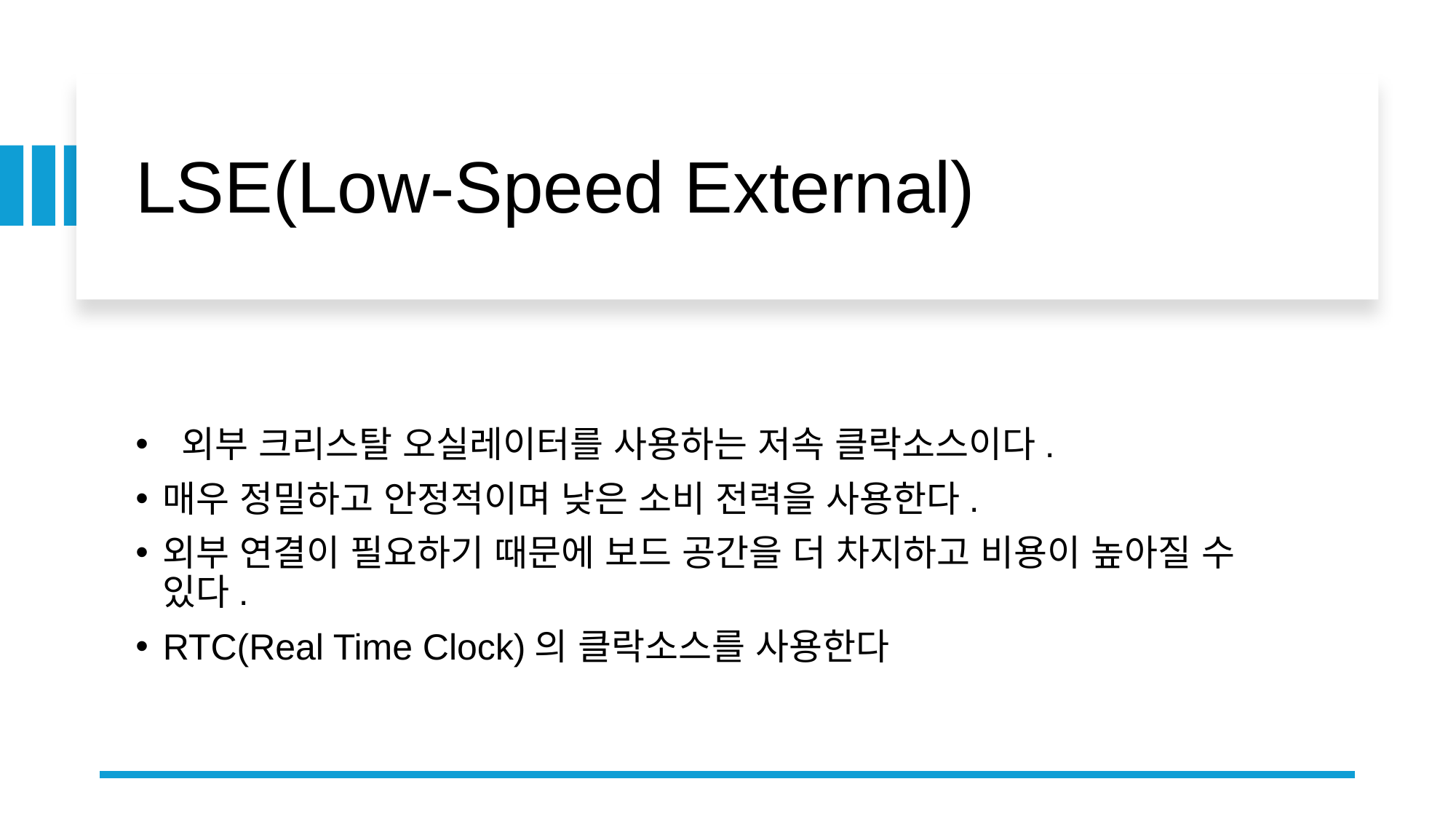

# LSE(Low-Speed External)

 외부 크리스탈 오실레이터를 사용하는 저속 클락소스이다.
매우 정밀하고 안정적이며 낮은 소비 전력을 사용한다.
외부 연결이 필요하기 때문에 보드 공간을 더 차지하고 비용이 높아질 수 있다.
RTC(Real Time Clock)의 클락소스를 사용한다